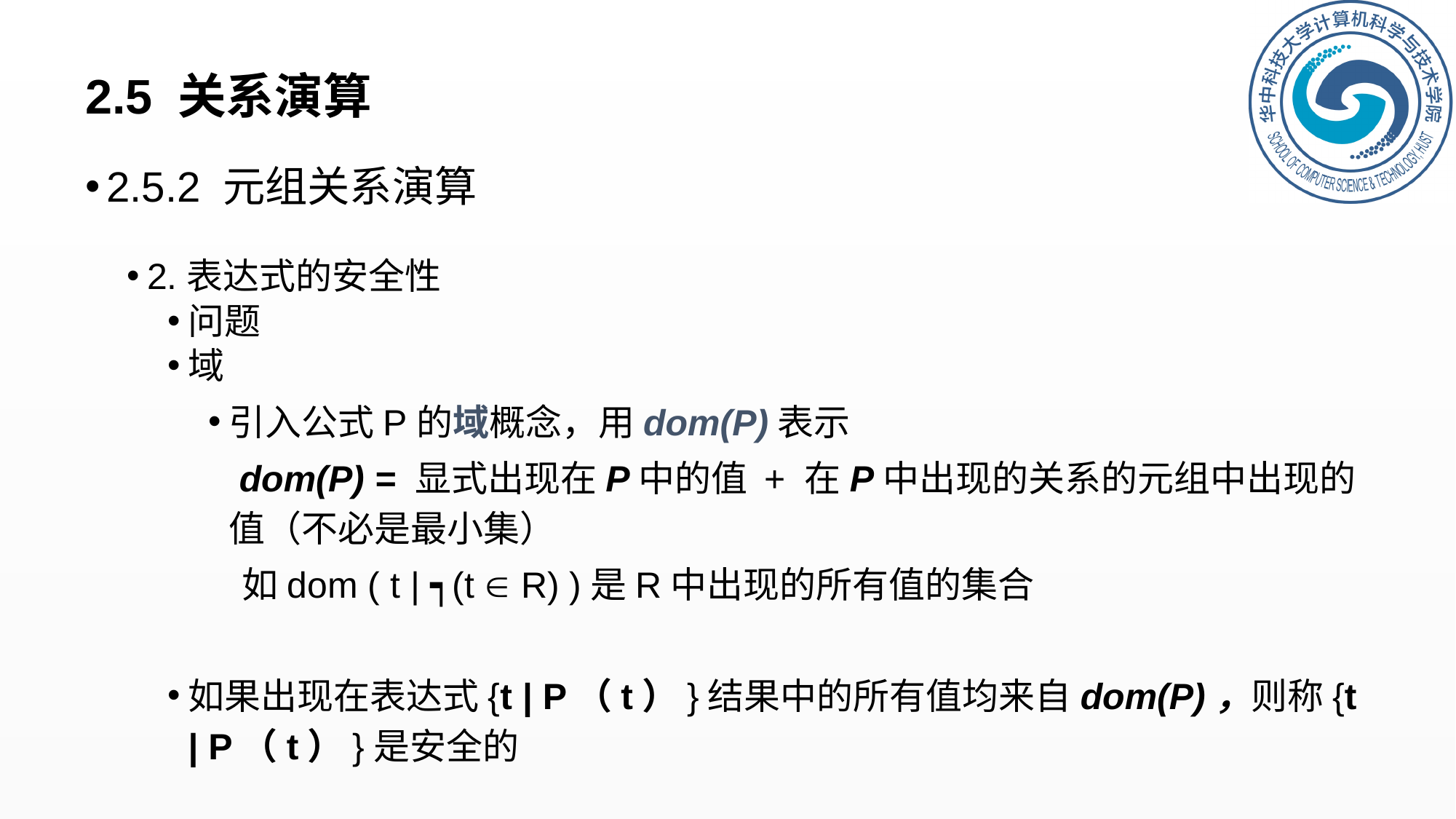

# 2.5 关系演算
2.5.2 元组关系演算

2.表达式的安全性
问题
域
引入公式P的域概念，用dom(P)表示
   dom(P) = 显式出现在P中的值 + 在P中出现的关系的元组中出现的值（不必是最小集）
   如dom ( t | ┑(t ∈ R) )是R中出现的所有值的集合

如果出现在表达式{t | P（t）}结果中的所有值均来自dom(P)，则称{t | P（t）}是安全的